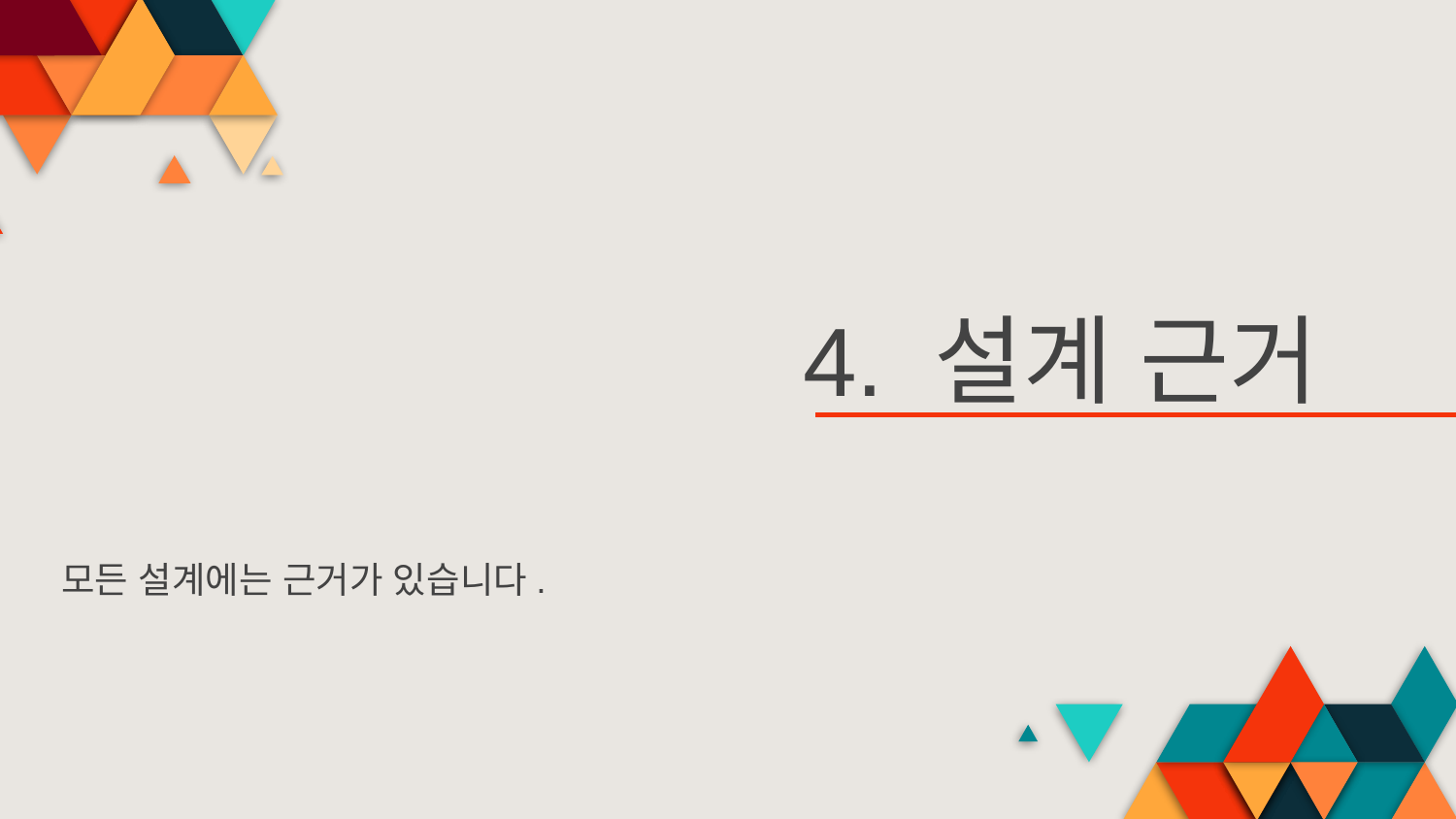

# 4. 설계 근거
모든 설계에는 근거가 있습니다.